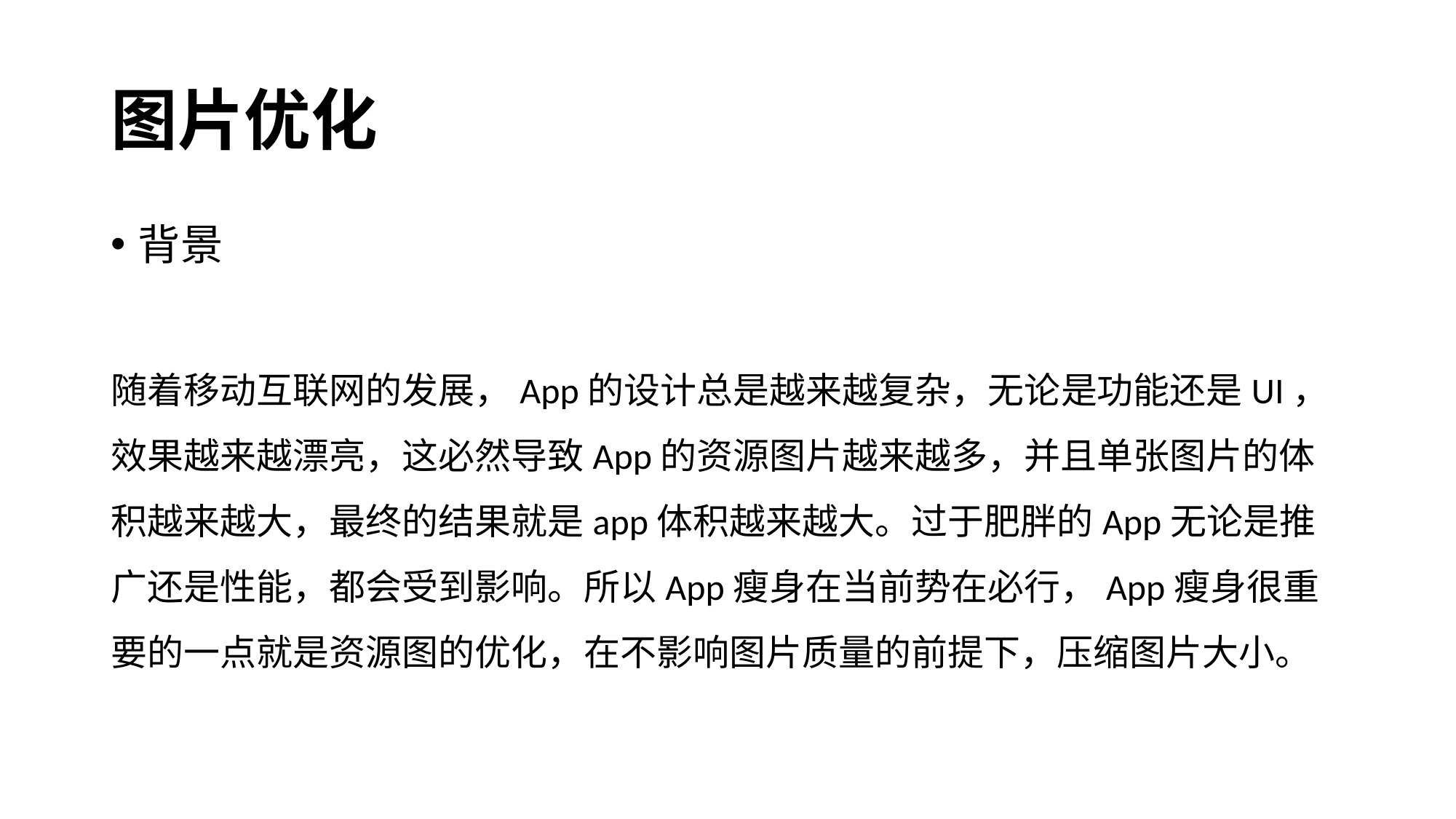

# 图片优化
背景

随着移动互联网的发展，App的设计总是越来越复杂，无论是功能还是UI，效果越来越漂亮，这必然导致App的资源图片越来越多，并且单张图片的体积越来越大，最终的结果就是app体积越来越大。过于肥胖的App无论是推广还是性能，都会受到影响。所以App瘦身在当前势在必行，App瘦身很重要的一点就是资源图的优化，在不影响图片质量的前提下，压缩图片大小。